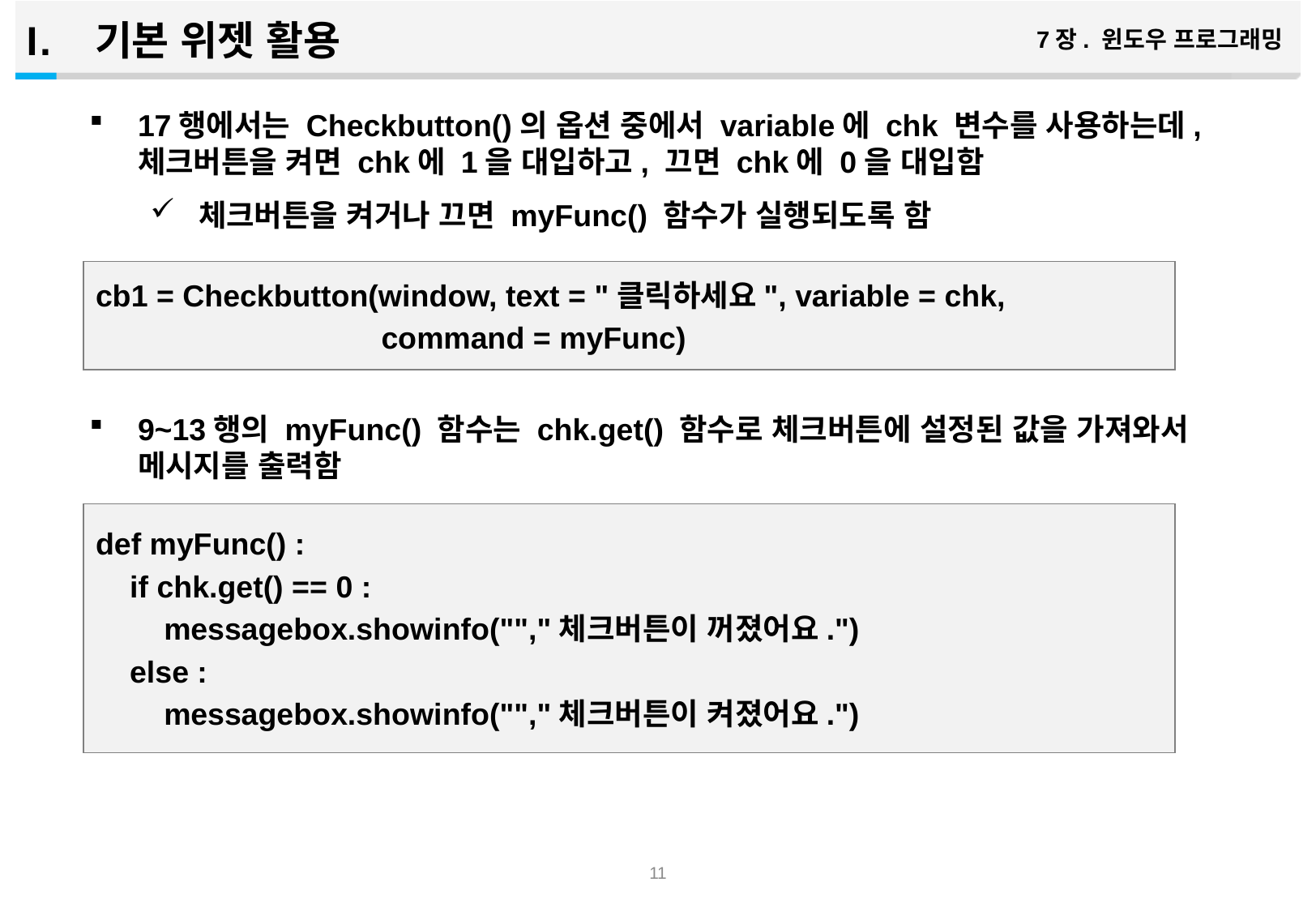

기본 위젯 활용
7장. 윈도우 프로그래밍
17행에서는 Checkbutton()의 옵션 중에서 variable에 chk 변수를 사용하는데, 체크버튼을 켜면 chk에 1을 대입하고, 끄면 chk에 0을 대입함
체크버튼을 켜거나 끄면 myFunc() 함수가 실행되도록 함

9~13행의 myFunc() 함수는 chk.get() 함수로 체크버튼에 설정된 값을 가져와서   메시지를 출력함
cb1 = Checkbutton(window, text = "클릭하세요", variable = chk,
                 	     command = myFunc)
def myFunc() :
    if chk.get() == 0 :
        messagebox.showinfo("","체크버튼이 꺼졌어요.")
    else :
        messagebox.showinfo("","체크버튼이 켜졌어요.")
11